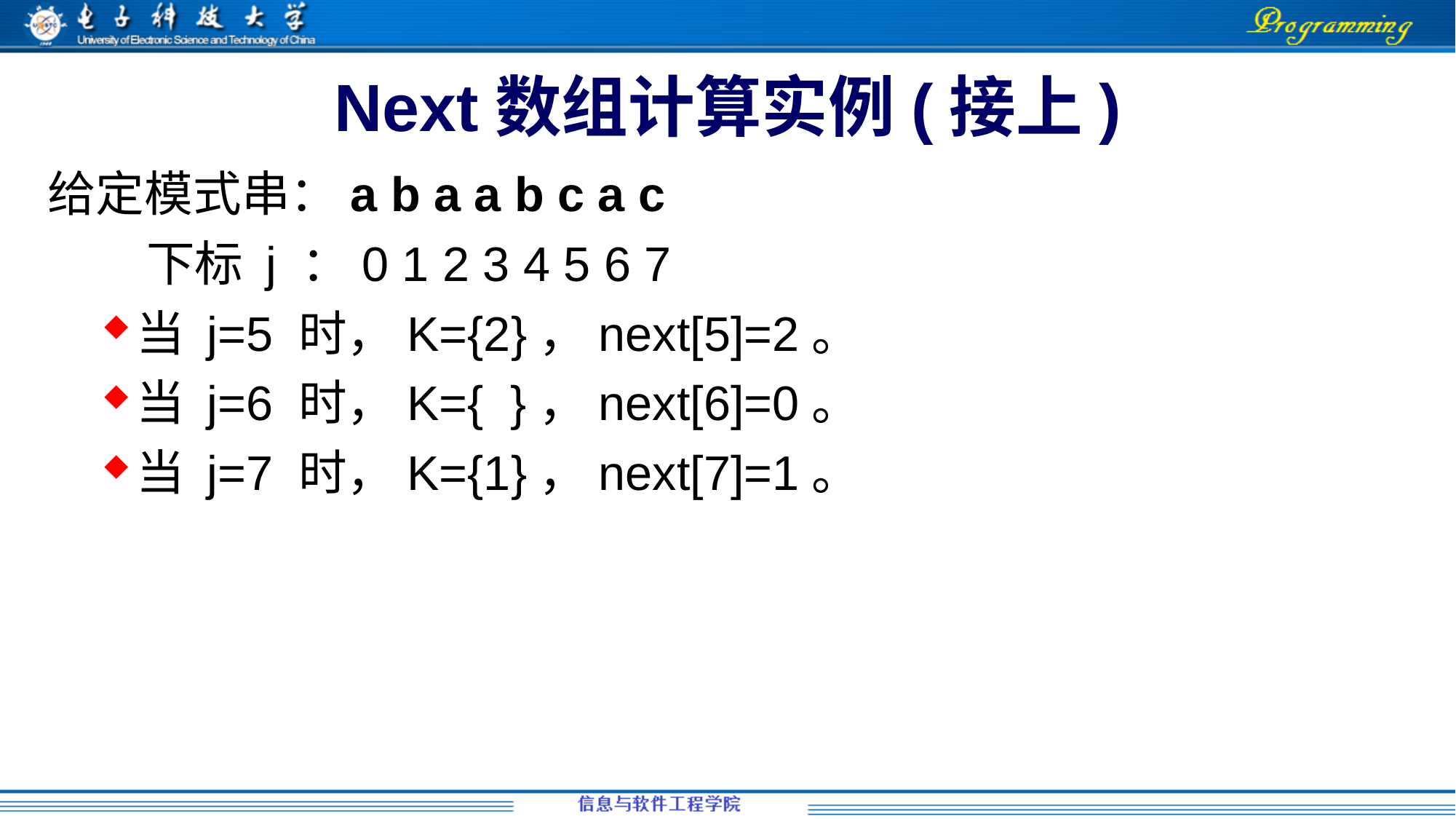

# Next数组计算实例(接上)
给定模式串：a b a a b c a c
   下标 j ：0 1 2 3 4 5 6 7
当 j=5 时，K={2}，next[5]=2。
当 j=6 时，K={  }，next[6]=0。
当 j=7 时，K={1}，next[7]=1。